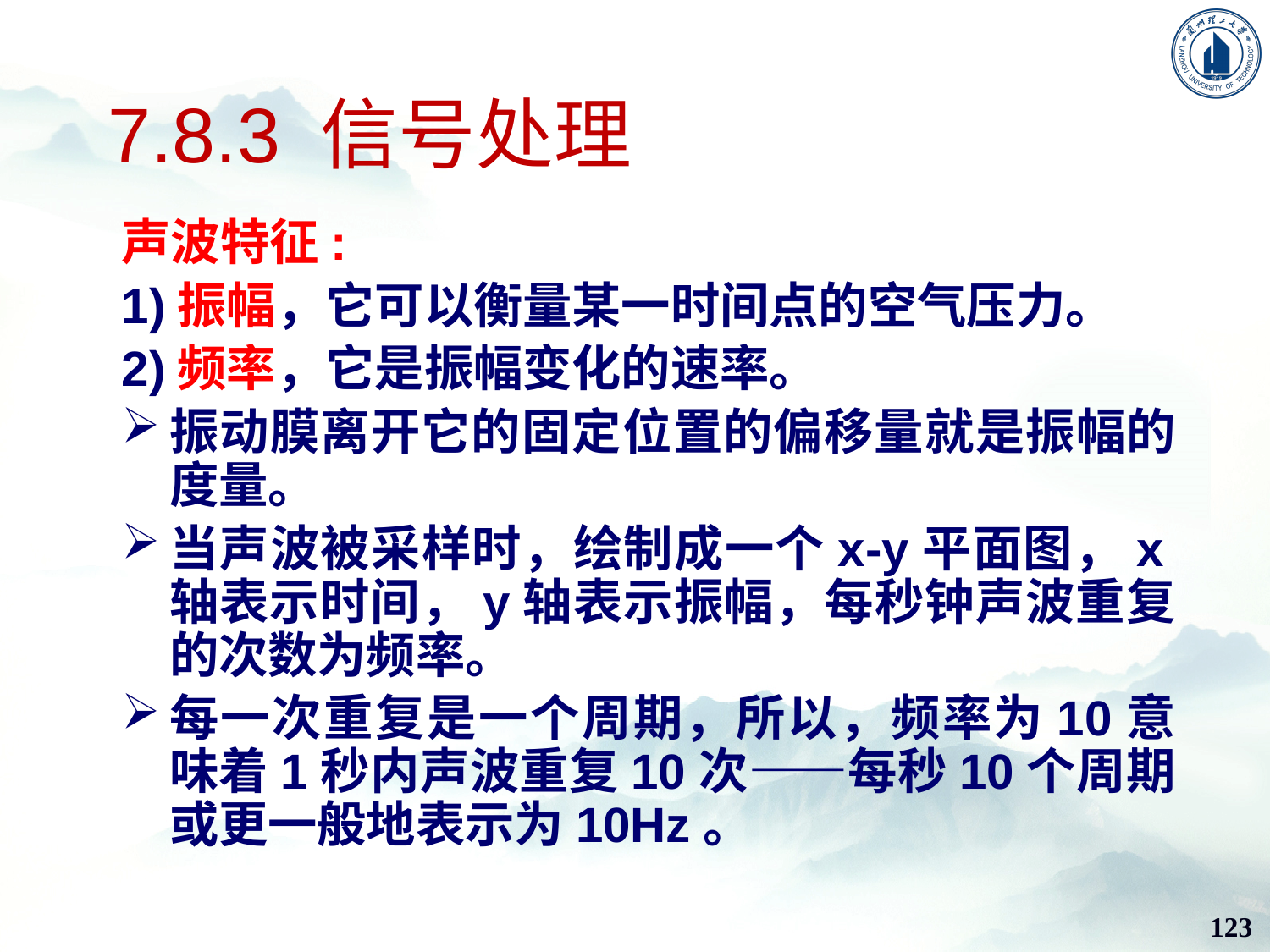

# 7.8.3 信号处理
声波特征:
1)振幅，它可以衡量某一时间点的空气压力。
2)频率，它是振幅变化的速率。
振动膜离开它的固定位置的偏移量就是振幅的度量。
当声波被采样时，绘制成一个x-y平面图，x轴表示时间，y轴表示振幅，每秒钟声波重复的次数为频率。
每一次重复是一个周期，所以，频率为10意味着1秒内声波重复10次——每秒10个周期或更一般地表示为10Hz。
123